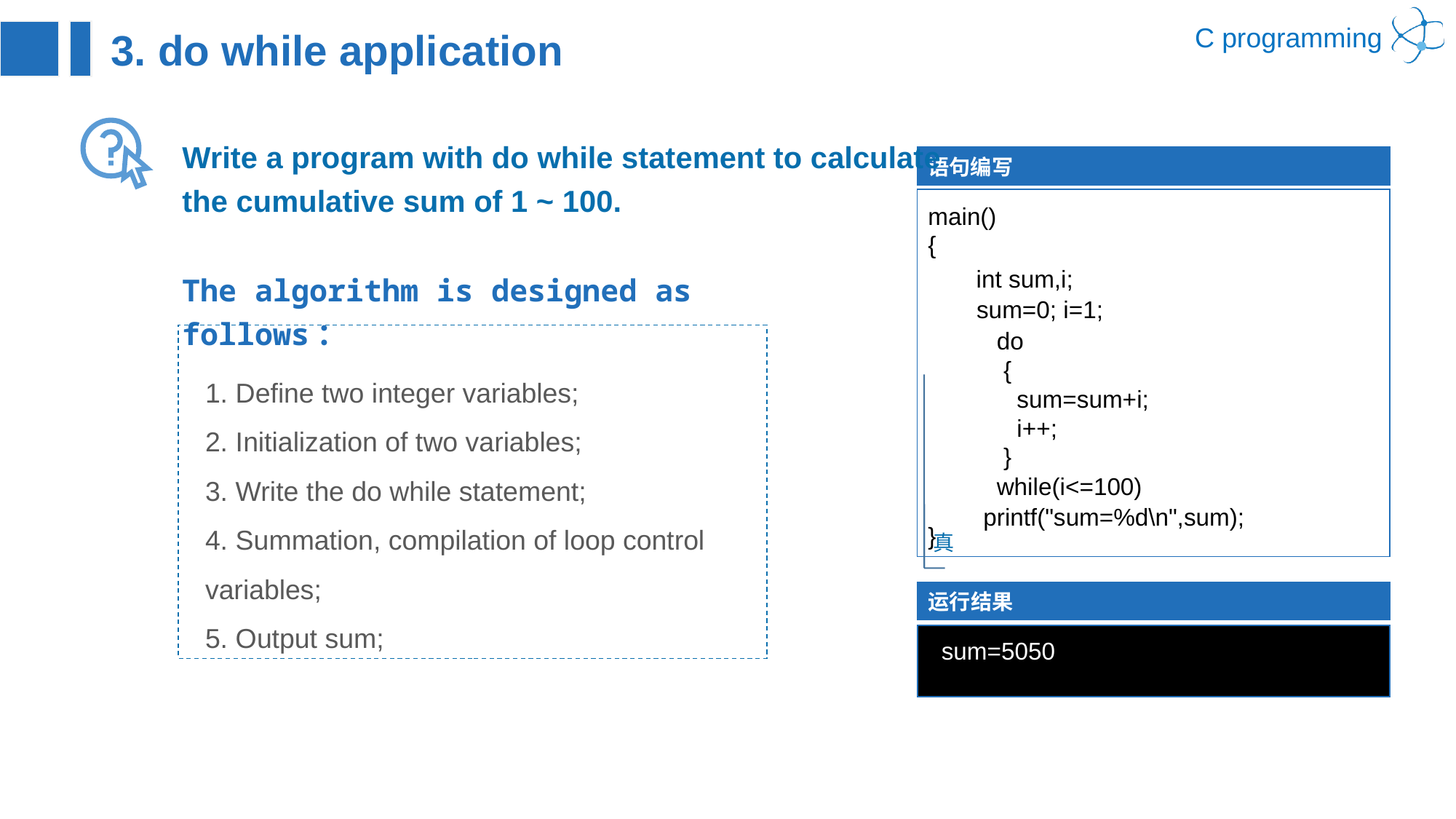

3. do while application

Write a program with do while statement to calculate the cumulative sum of 1 ~ 100.

语句编写

main()
{

}
int sum,i;
The algorithm is designed as follows：
sum=0; i=1;
do
 {
   sum=sum+i;
   i++;
 }
while(i<=100)

1. Define two integer variables;
2. Initialization of two variables;
3. Write the do while statement;
4. Summation, compilation of loop control variables;
5. Output sum;

 printf("sum=%d\n",sum);
真

运行结果

 sum=5050